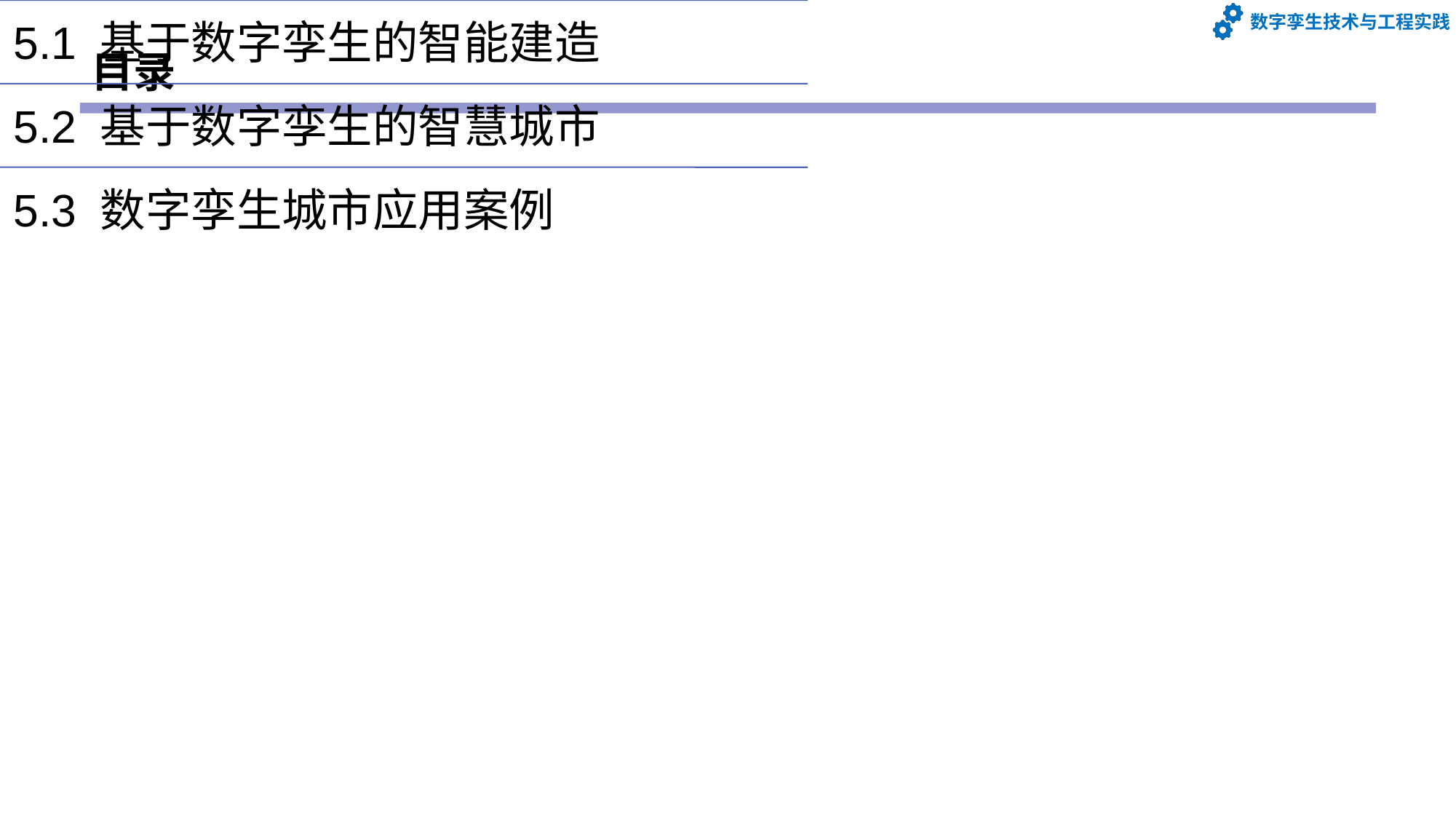

# 目录
5.1 基于数字孪生的智能建造
5.2 基于数字孪生的智慧城市
5.3 数字孪生城市应用案例